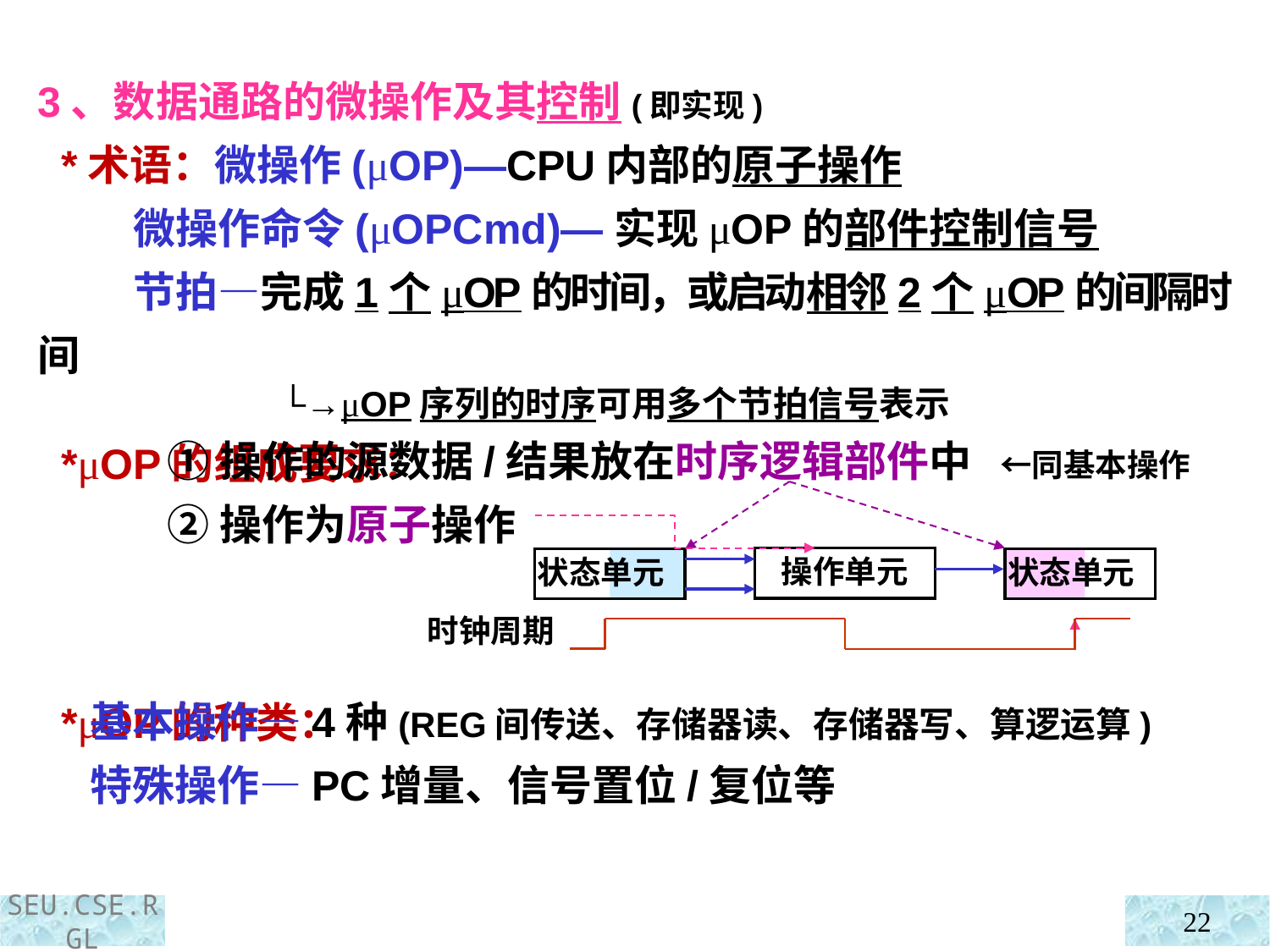

3、数据通路的微操作及其控制(即实现)
  *术语：微操作(μOP)—CPU内部的原子操作
         微操作命令(μOPCmd)—实现μOP的部件控制信号
         节拍—完成1个μOP的时间，或启动相邻2个μOP的间隔时间
                         └→μOP序列的时序可用多个节拍信号表示
  *μOP的组成要求：

  *μOP的种类：
①操作的源数据/结果放在时序逻辑部件中   ←同基本操作
②操作为原子操作
操作单元
状态单元

状态单元

时钟周期
     基本操作—4种(REG间传送、存储器读、存储器写、算逻运算)
     特殊操作—PC增量、信号置位/复位等
22